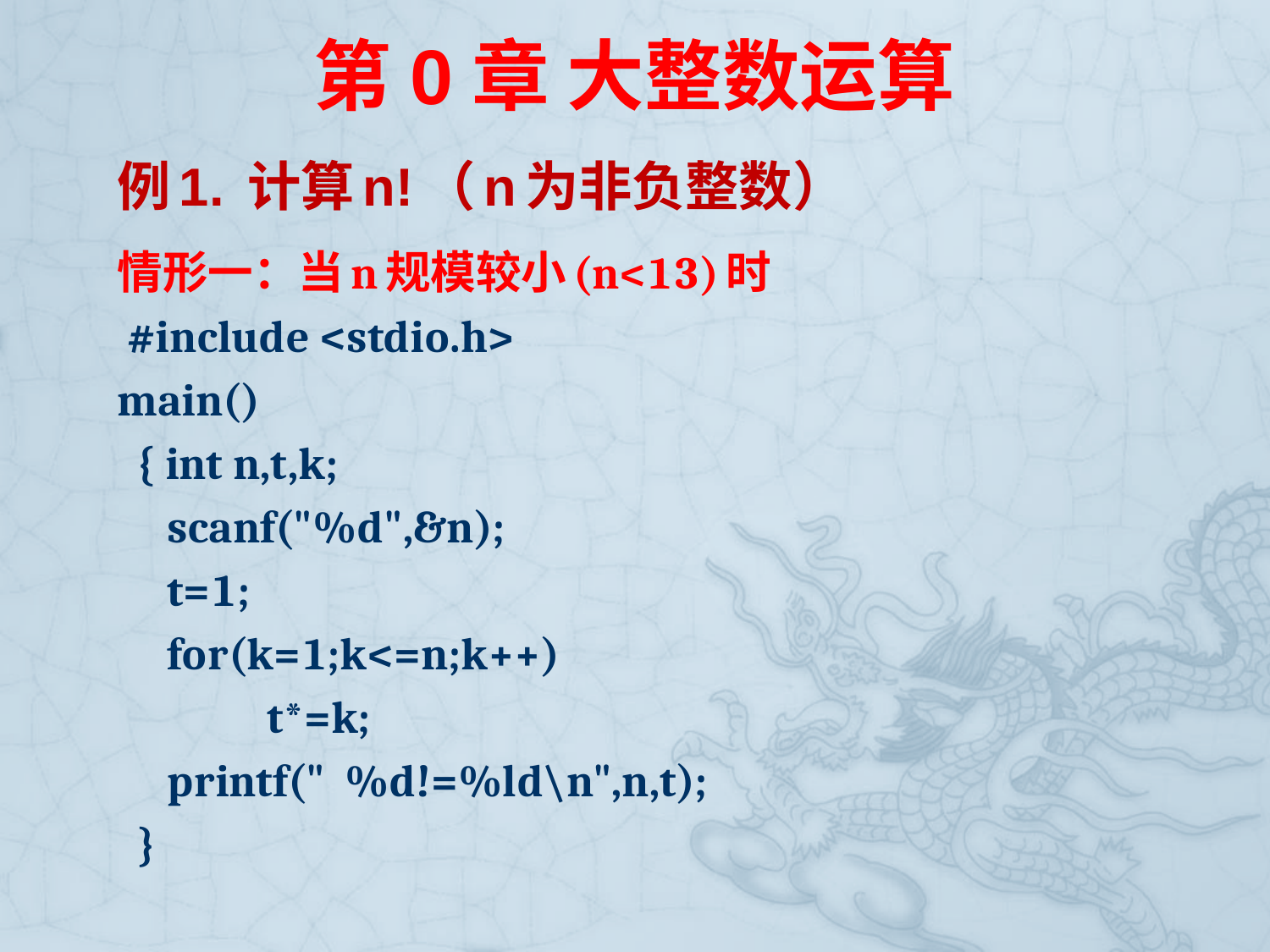

# 第0章 大整数运算
例1. 计算n!（n为非负整数）

情形一：当n规模较小(n<13)时
 #include <stdio.h>
main()
  { int n,t,k;
     scanf("%d",&n);
     t=1;
     for(k=1;k<=n;k++)
               t*=k;
     printf("  %d!=%ld\n",n,t);
  }